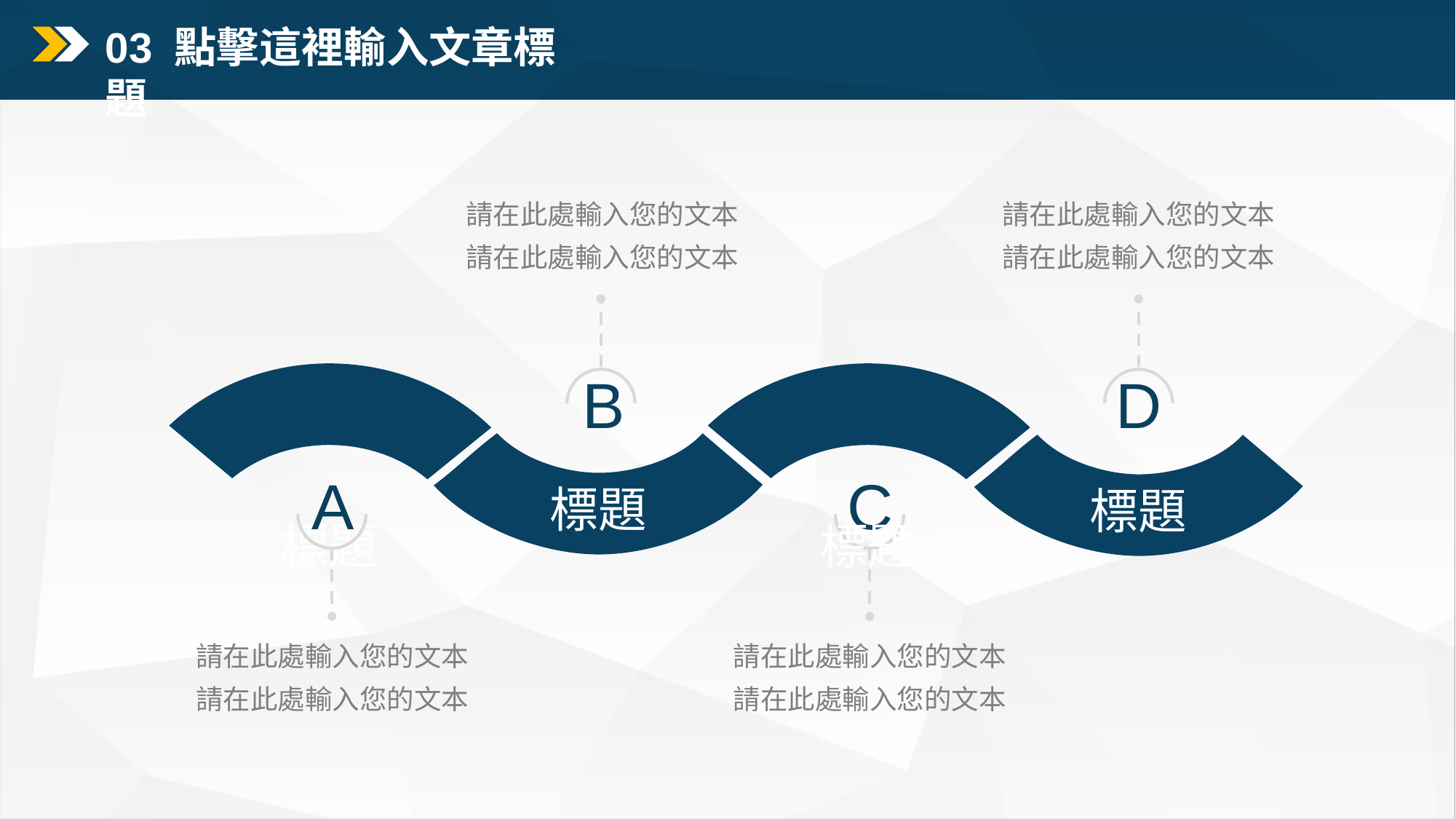

03 點擊這裡輸入文章標題

請在此處輸入您的文本
請在此處輸入您的文本

B
請在此處輸入您的文本
請在此處輸入您的文本

D
標題
標題
標題
標題
A

請在此處輸入您的文本
請在此處輸入您的文本
C

請在此處輸入您的文本
請在此處輸入您的文本